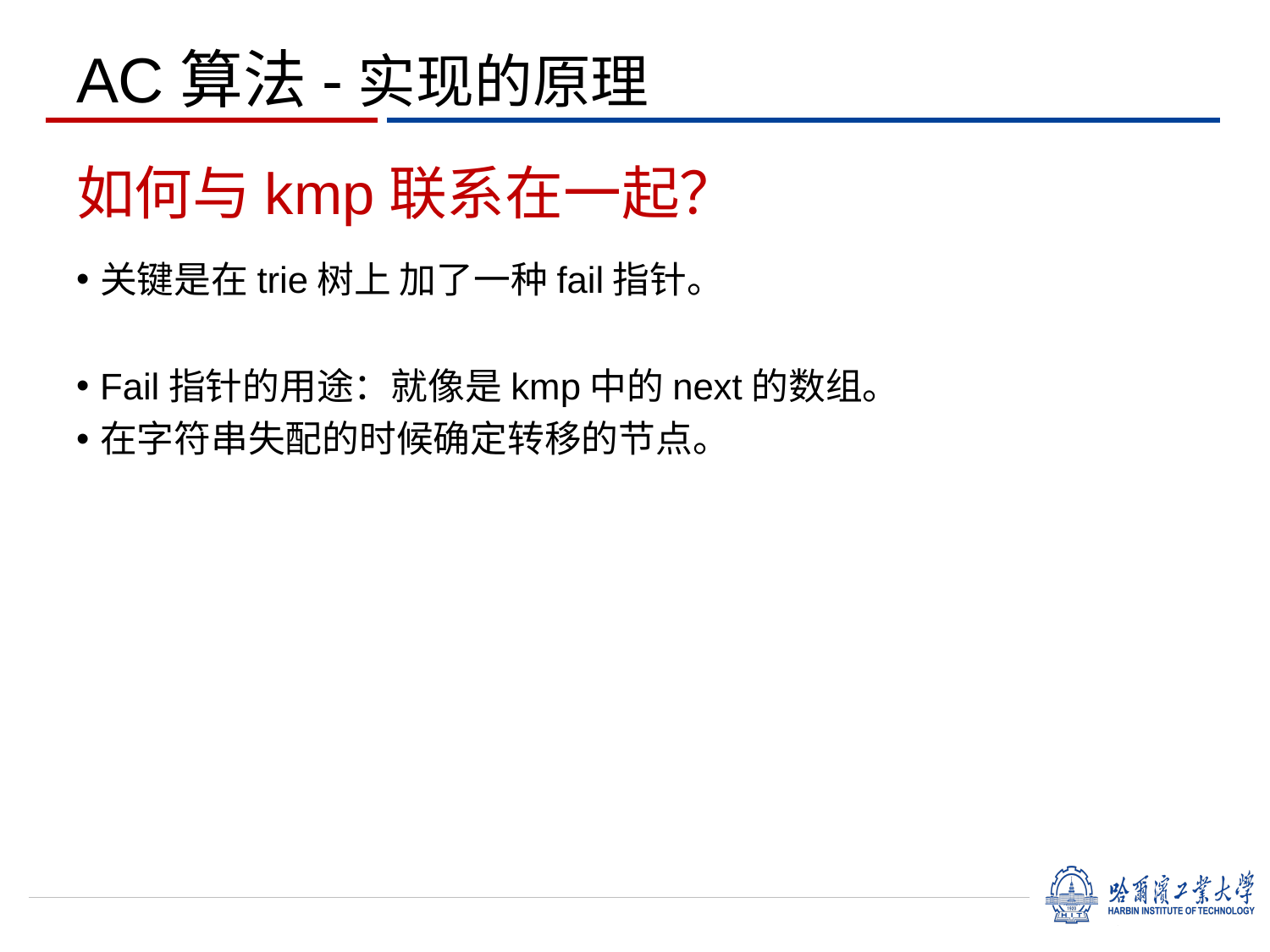

AC算法-实现的原理
如何与kmp联系在一起？
关键是在trie树上 加了一种fail指针。

Fail指针的用途：就像是kmp中的next的数组。
在字符串失配的时候确定转移的节点。